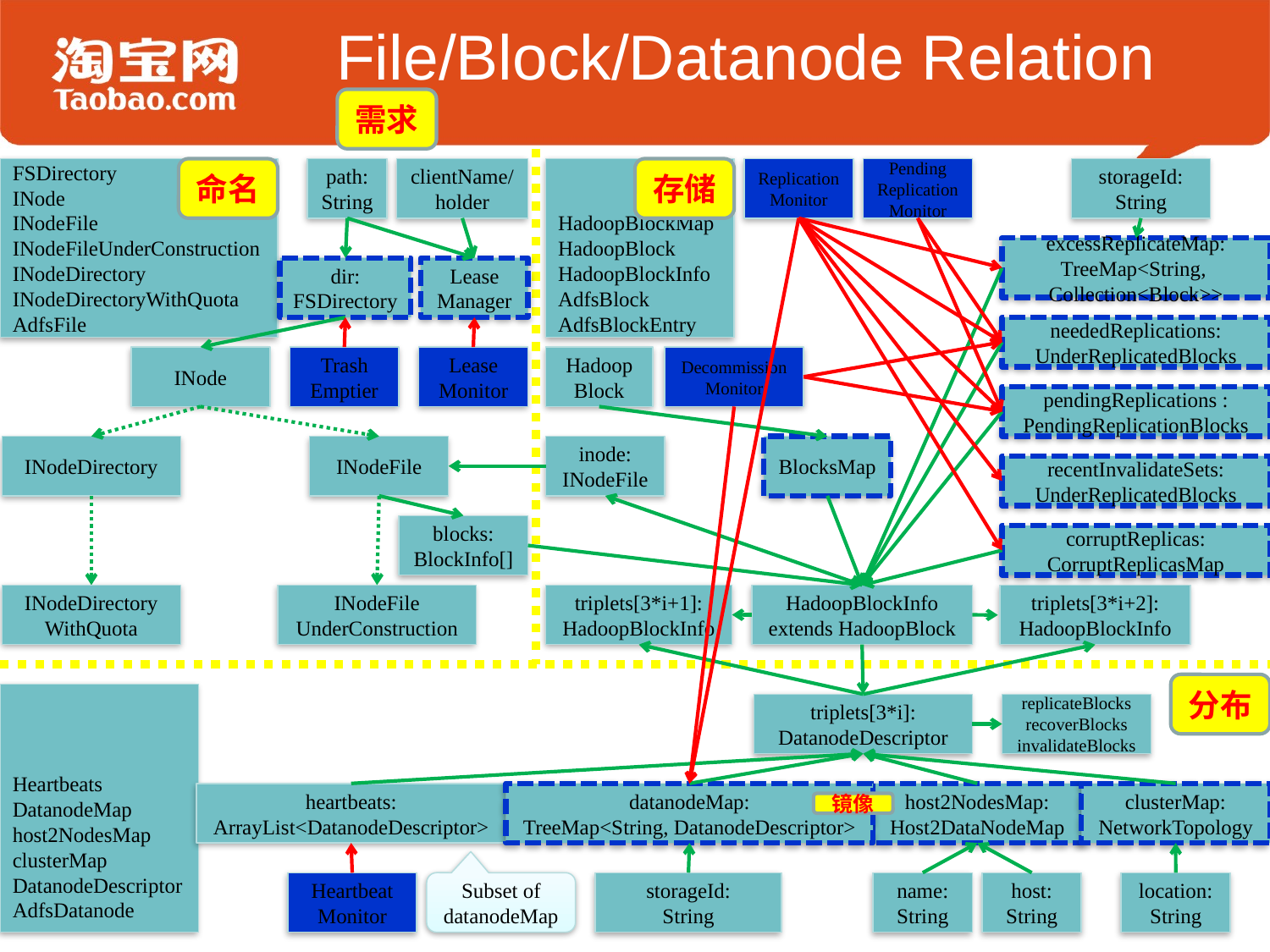

# File/Block/Datanode Relation
需求
FSDirectory
INode
INodeFile
INodeFileUnderConstruction
INodeDirectory
INodeDirectoryWithQuota
AdfsFile
命名
path:
String
clientName/
holder

HadoopBlockMap
HadoopBlock
HadoopBlockInfo
AdfsBlock
AdfsBlockEntry
存储
Replication
Monitor
Pending
Replication
Monitor
storageId:
String
excessReplicateMap:
TreeMap<String,
Collection<Block>>
dir:
FSDirectory
Lease
Manager
neededReplications:
UnderReplicatedBlocks
INode
Trash
Emptier
Lease
Monitor
Hadoop
Block
Decommission
Monitor
pendingReplications :
PendingReplicationBlocks
INodeDirectory
INodeFile
inode:
INodeFile
BlocksMap
recentInvalidateSets:
UnderReplicatedBlocks
blocks:
BlockInfo[]
corruptReplicas:
CorruptReplicasMap
INodeDirectory
WithQuota
INodeFile
UnderConstruction
triplets[3*i+1]:
HadoopBlockInfo
HadoopBlockInfo
extends HadoopBlock
triplets[3*i+2]:
HadoopBlockInfo
分布

Heartbeats
DatanodeMap
host2NodesMap
clusterMap
DatanodeDescriptor
AdfsDatanode
triplets[3*i]:
DatanodeDescriptor
replicateBlocks
recoverBlocks
invalidateBlocks
heartbeats:
ArrayList<DatanodeDescriptor>
datanodeMap:
TreeMap<String, DatanodeDescriptor>
host2NodesMap:
Host2DataNodeMap
clusterMap:
NetworkTopology
镜像
Heartbeat
Monitor
Subset of datanodeMap
storageId:
String
name:
String
host:
String
location:
String